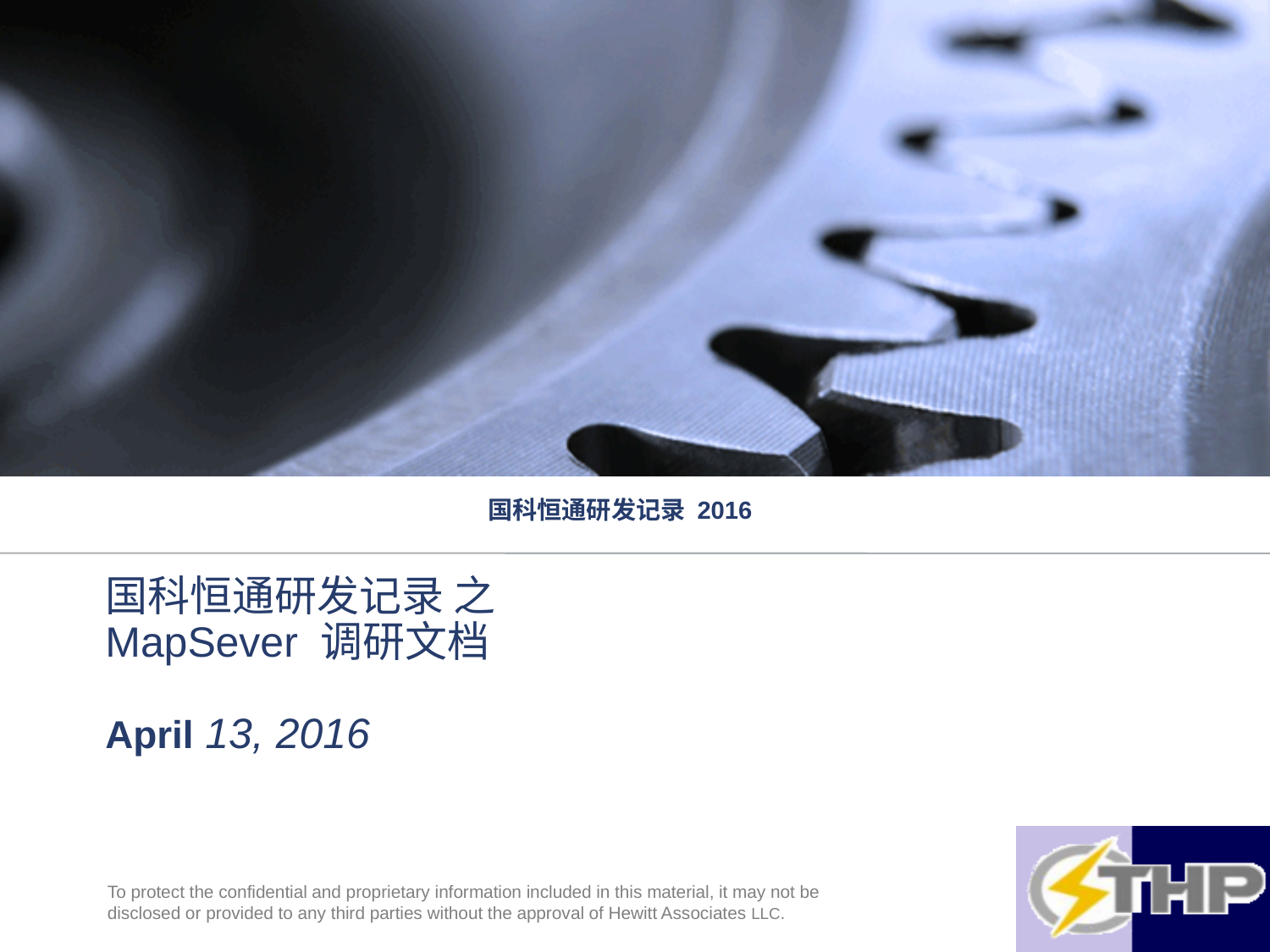

国科恒通研发记录 2016

国科恒通研发记录 之
MapSever 调研文档
April 13, 2016